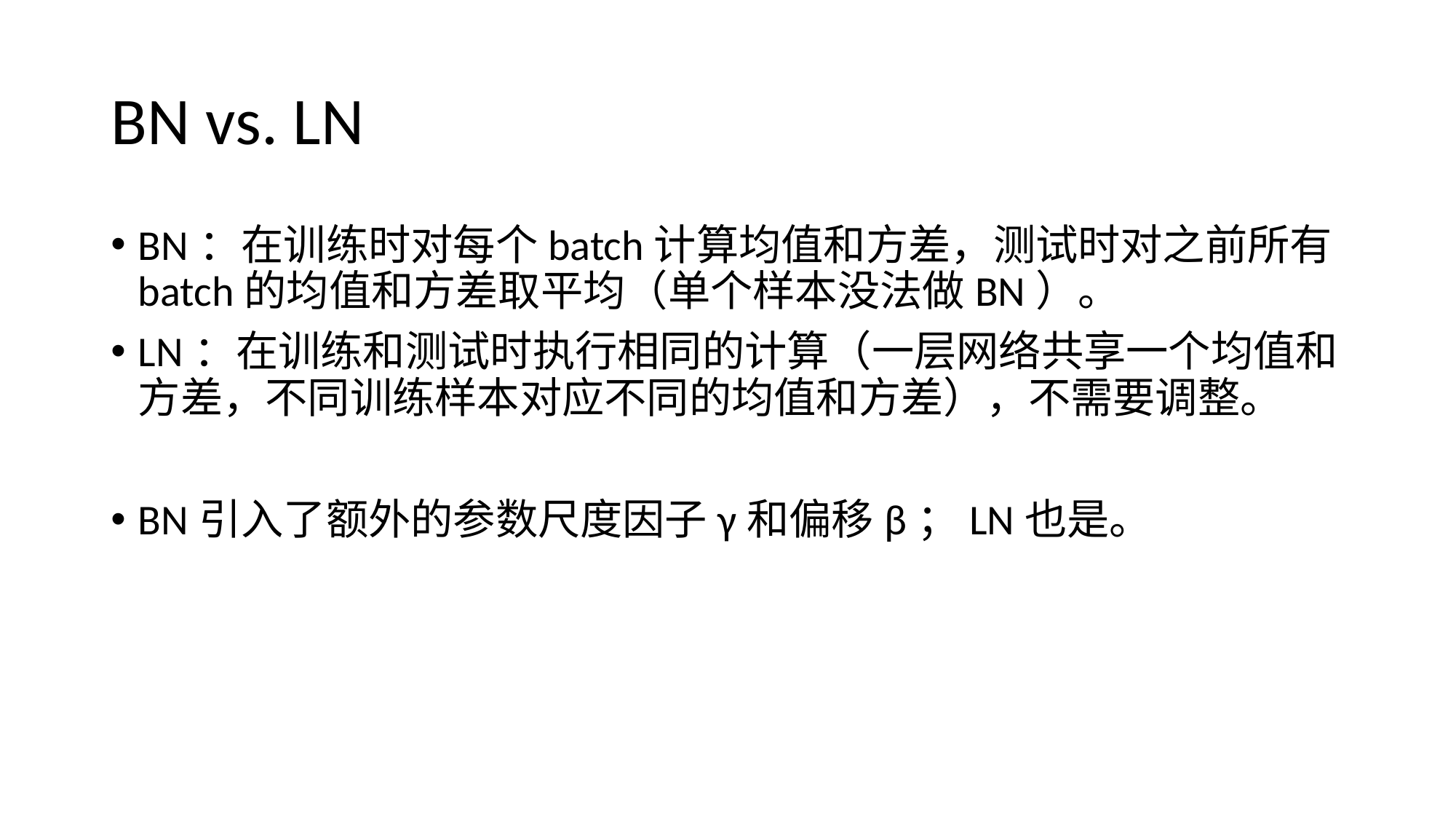

# BN vs. LN
BN：在训练时对每个batch计算均值和方差，测试时对之前所有batch的均值和方差取平均（单个样本没法做BN）。
LN：在训练和测试时执行相同的计算（一层网络共享一个均值和方差，不同训练样本对应不同的均值和方差），不需要调整。

BN引入了额外的参数尺度因子γ和偏移β；LN也是。